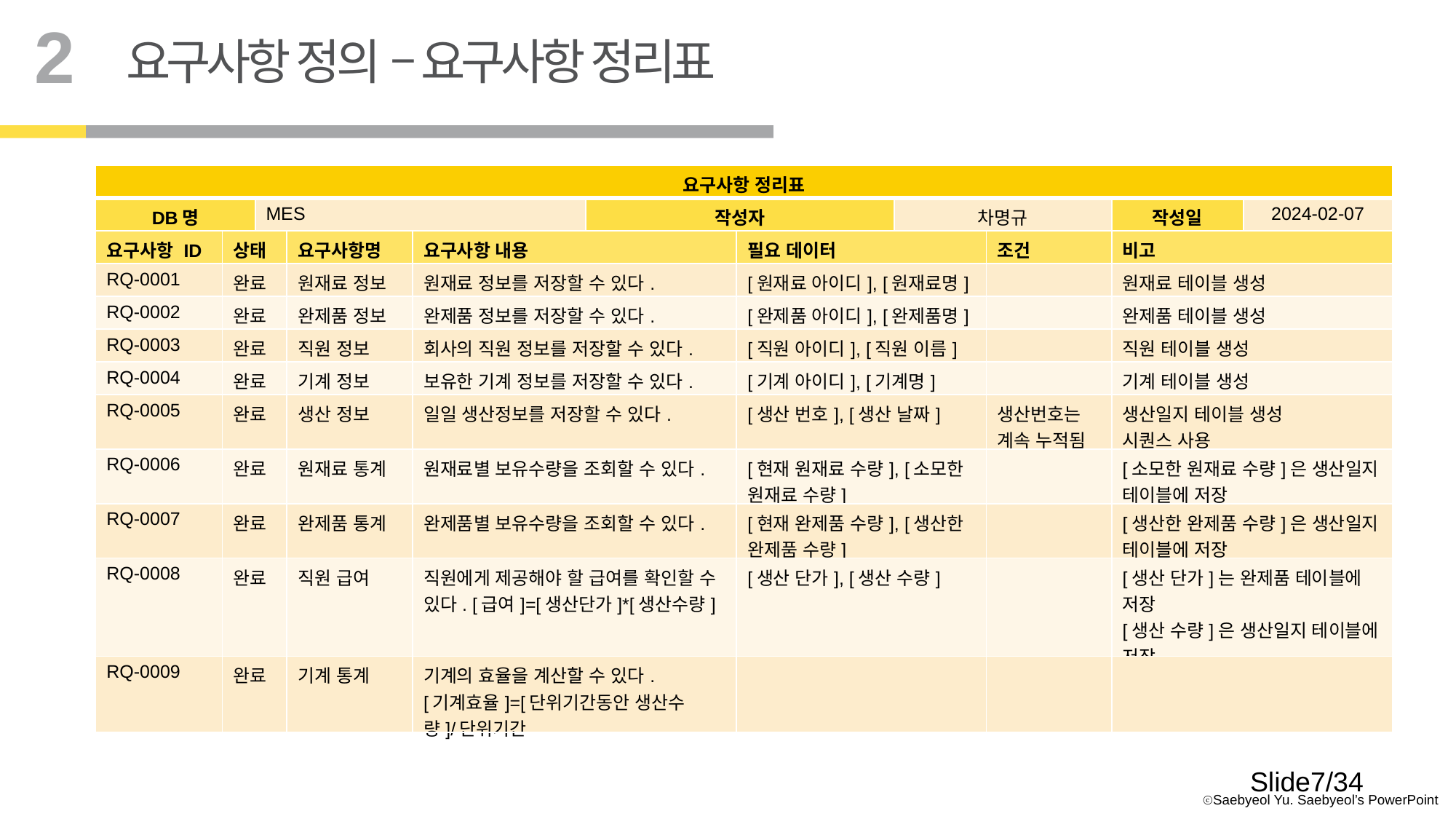

2
요구사항 정의 – 요구사항 정리표

| 요구사항 정리표 |  |  |  |  |  |  |  |  |  |  |
| --- | --- | --- | --- | --- | --- | --- | --- | --- | --- | --- |
| DB명 |  | MES |  |  | 작성자 |  | 차명규 |  | 작성일 | 2024-02-07 |
| 요구사항 ID | 상태 |  | 요구사항명 | 요구사항 내용 |  | 필요 데이터 |  | 조건 | 비고 |  |
| RQ-0001 | 완료 |  | 원재료 정보 | 원재료 정보를 저장할 수 있다. |  | [원재료 아이디], [원재료명] |  |  | 원재료 테이블 생성 |  |
| RQ-0002 | 완료 |  | 완제품 정보 | 완제품 정보를 저장할 수 있다. |  | [완제품 아이디], [완제품명] |  |  | 완제품 테이블 생성 |  |
| RQ-0003 | 완료 |  | 직원 정보 | 회사의 직원 정보를 저장할 수 있다. |  | [직원 아이디], [직원 이름] |  |  | 직원 테이블 생성 |  |
| RQ-0004 | 완료 |  | 기계 정보 | 보유한 기계 정보를 저장할 수 있다. |  | [기계 아이디], [기계명] |  |  | 기계 테이블 생성 |  |
| RQ-0005 | 완료 |  | 생산 정보 | 일일 생산정보를 저장할 수 있다. |  | [생산 번호], [생산 날짜] |  | 생산번호는 계속 누적됨 | 생산일지 테이블 생성 시퀀스 사용 |  |
| RQ-0006 | 완료 |  | 원재료 통계 | 원재료별 보유수량을 조회할 수 있다. |  | [현재 원재료 수량], [소모한 원재료 수량] |  |  | [소모한 원재료 수량]은 생산일지 테이블에 저장 |  |
| RQ-0007 | 완료 |  | 완제품 통계 | 완제품별 보유수량을 조회할 수 있다. |  | [현재 완제품 수량], [생산한 완제품 수량] |  |  | [생산한 완제품 수량]은 생산일지 테이블에 저장 |  |
| RQ-0008 | 완료 |  | 직원 급여 | 직원에게 제공해야 할 급여를 확인할 수 있다. [급여]=[생산단가]\*[생산수량] |  | [생산 단가], [생산 수량] |  |  | [생산 단가]는 완제품 테이블에 저장 [생산 수량]은 생산일지 테이블에 저장 |  |
| RQ-0009 | 완료 |  | 기계 통계 | 기계의 효율을 계산할 수 있다. [기계효율]=[단위기간동안 생산수량]/단위기간 |  |  |  |  |  |  |